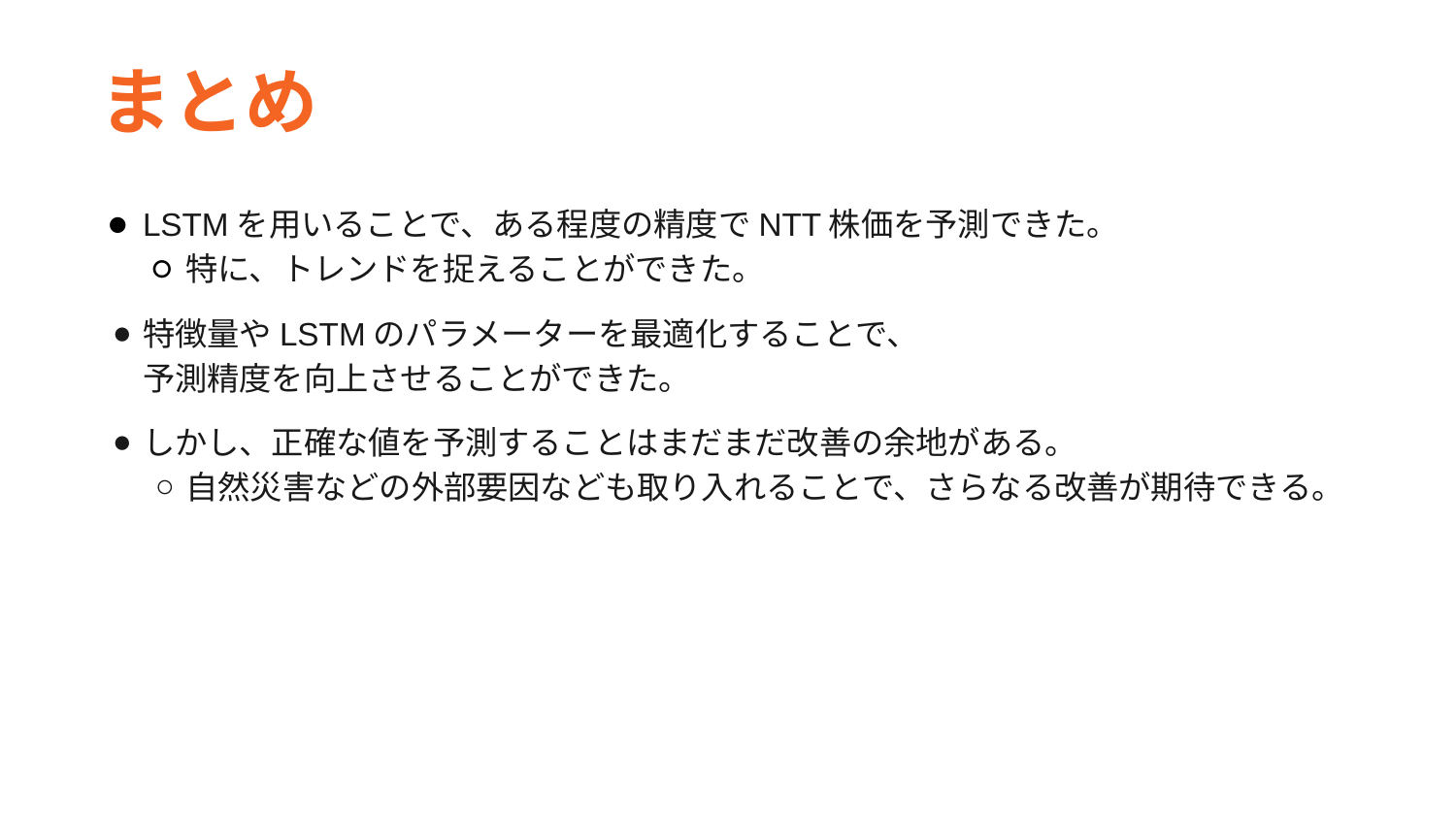

まとめ
LSTMを用いることで、ある程度の精度でNTT株価を予測できた。
特に、トレンドを捉えることができた。
特徴量やLSTMのパラメーターを最適化することで、
予測精度を向上させることができた。
しかし、正確な値を予測することはまだまだ改善の余地がある。
自然災害などの外部要因なども取り入れることで、さらなる改善が期待できる。